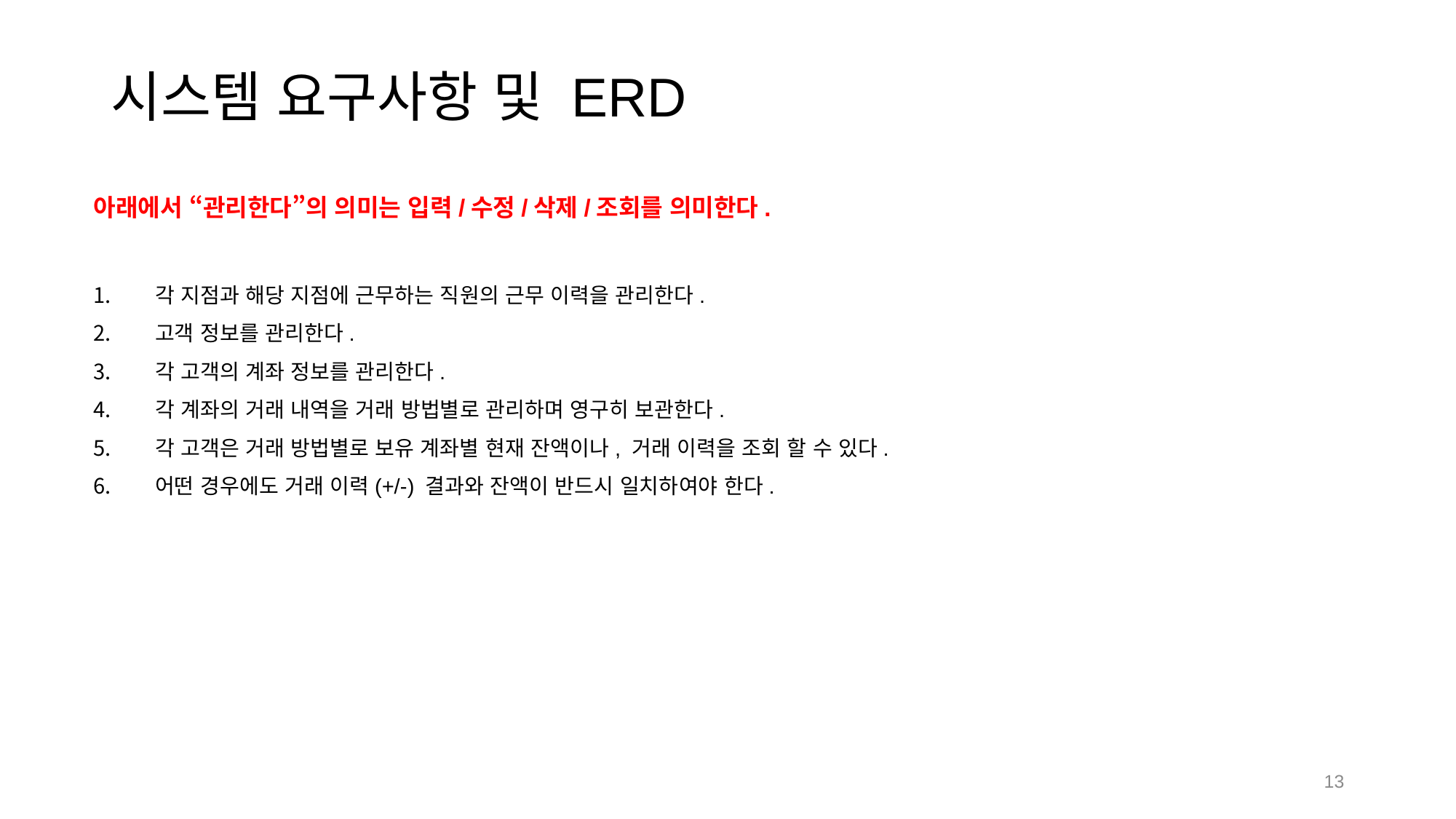

# 시스템 요구사항 및 ERD
아래에서 “관리한다”의 의미는 입력/수정/삭제/조회를 의미한다.

각 지점과 해당 지점에 근무하는 직원의 근무 이력을 관리한다.
고객 정보를 관리한다.
각 고객의 계좌 정보를 관리한다.
각 계좌의 거래 내역을 거래 방법별로 관리하며 영구히 보관한다.
각 고객은 거래 방법별로 보유 계좌별 현재 잔액이나, 거래 이력을 조회 할 수 있다.
어떤 경우에도 거래 이력(+/-) 결과와 잔액이 반드시 일치하여야 한다.

13